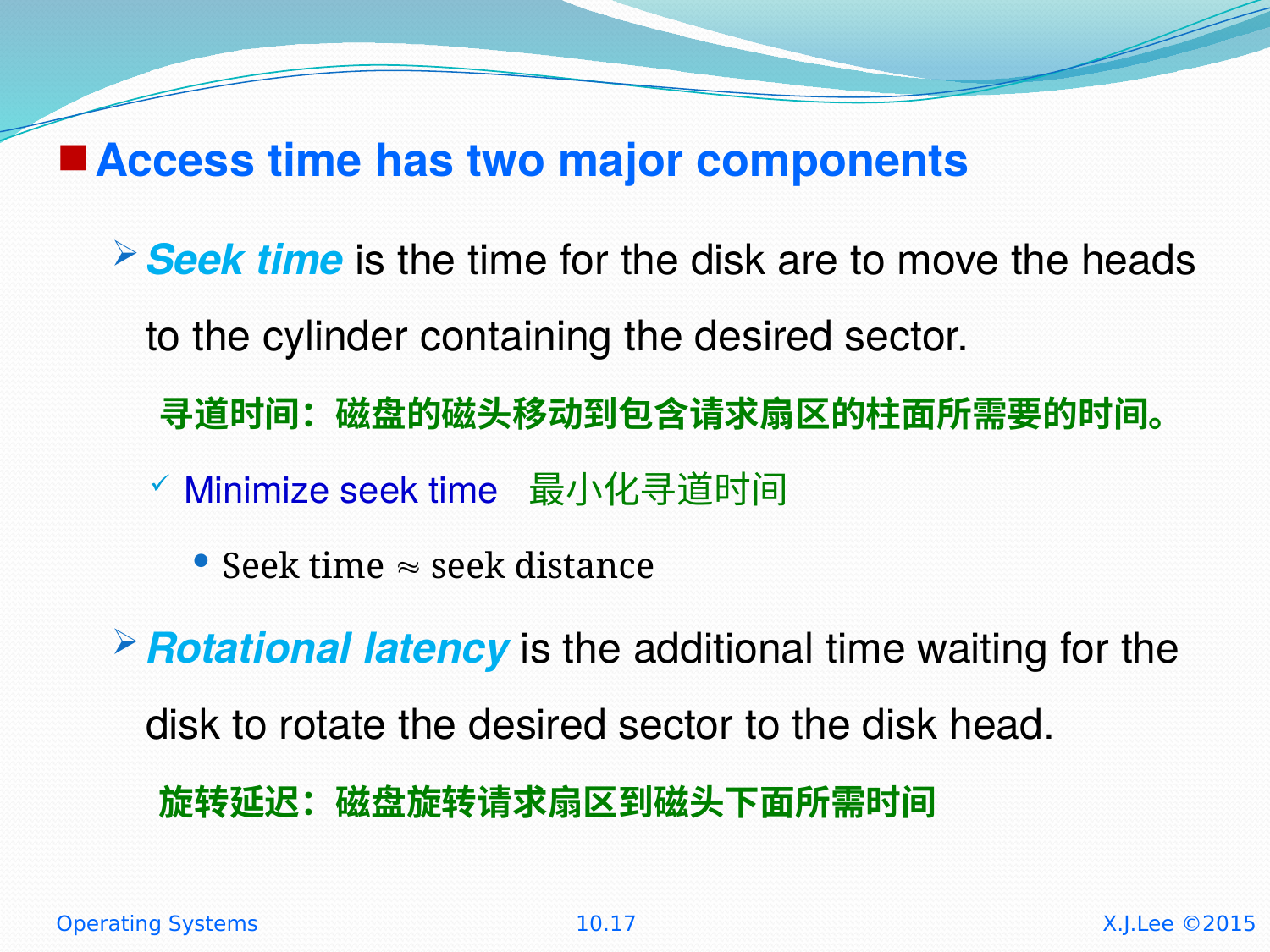

Access time has two major components
Seek time is the time for the disk are to move the heads to the cylinder containing the desired sector.
     寻道时间：磁盘的磁头移动到包含请求扇区的柱面所需要的时间。
Minimize seek time  最小化寻道时间
Seek time ≈ seek distance
Rotational latency is the additional time waiting for the disk to rotate the desired sector to the disk head.
     旋转延迟：磁盘旋转请求扇区到磁头下面所需时间
Operating Systems
10.17
X.J.Lee ©2015